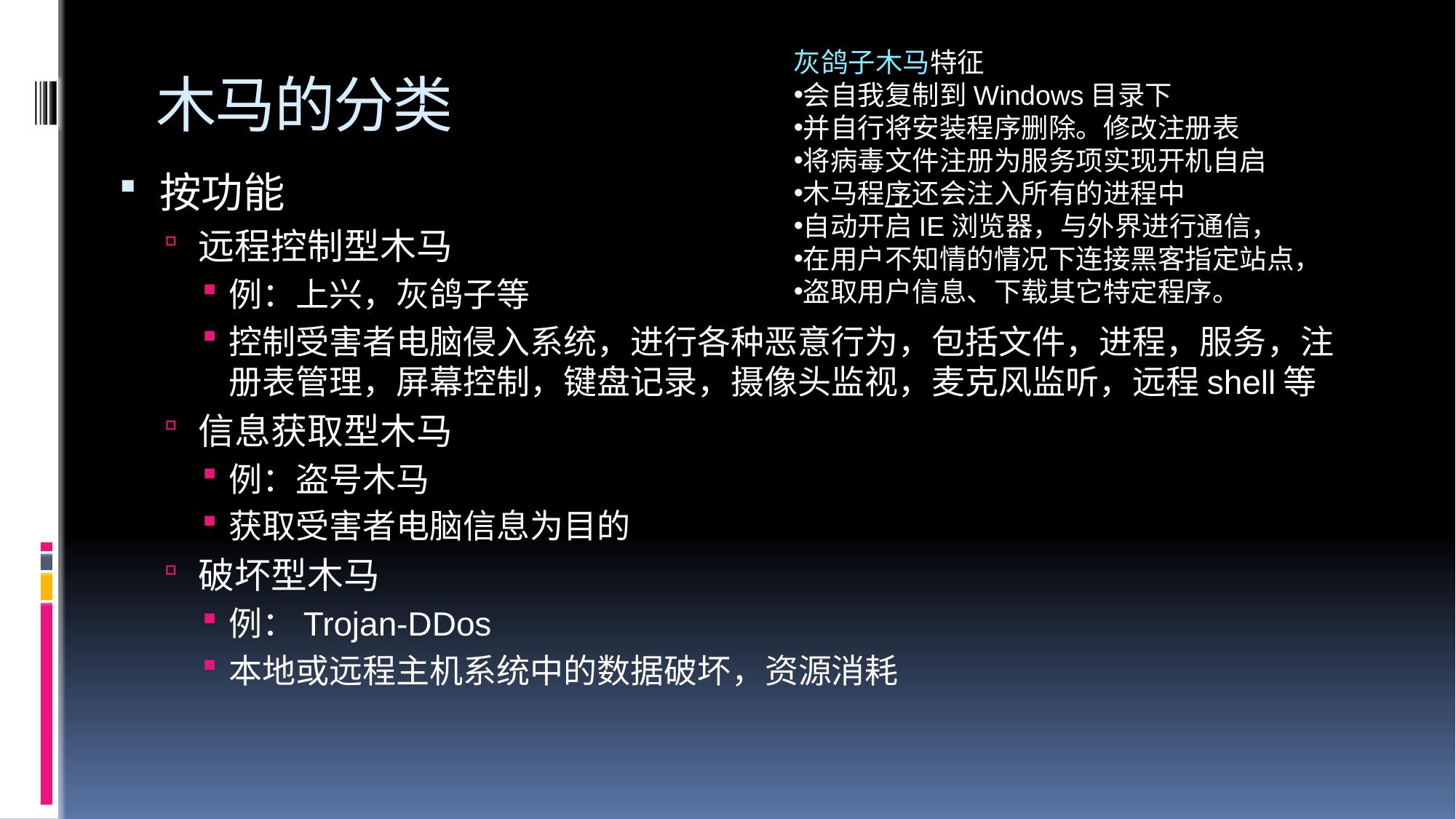

灰鸽子木马特征
会自我复制到Windows目录下
并自行将安装程序删除。修改注册表
将病毒文件注册为服务项实现开机自启
木马程序还会注入所有的进程中
自动开启IE浏览器，与外界进行通信，
在用户不知情的情况下连接黑客指定站点，
盗取用户信息、下载其它特定程序。
# 木马的分类
按功能
远程控制型木马
例：上兴，灰鸽子等
控制受害者电脑侵入系统，进行各种恶意行为，包括文件，进程，服务，注册表管理，屏幕控制，键盘记录，摄像头监视，麦克风监听，远程shell等
信息获取型木马
例：盗号木马
获取受害者电脑信息为目的
破坏型木马
例：Trojan-DDos
本地或远程主机系统中的数据破坏，资源消耗